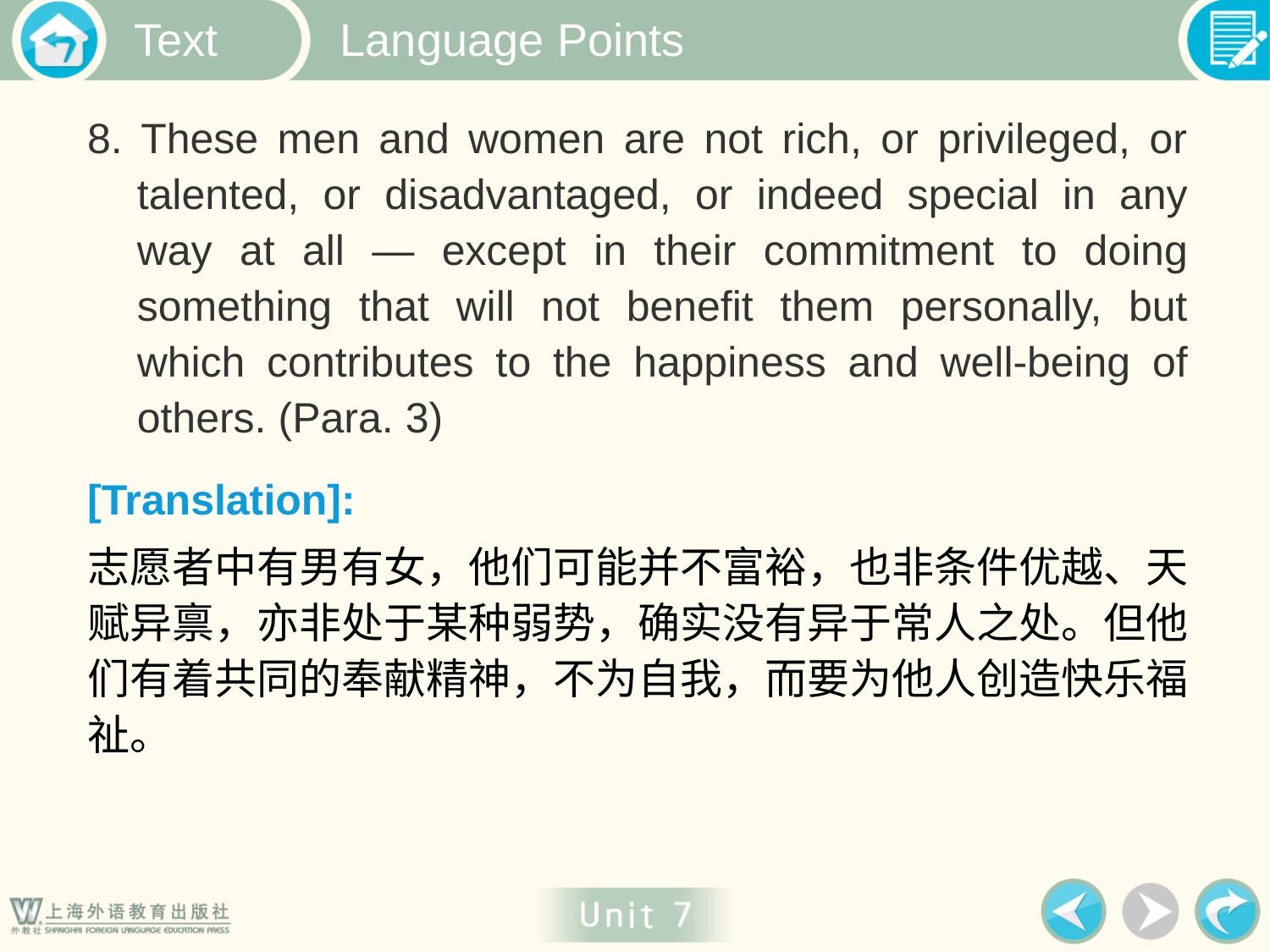

Language Points

8. These men and women are not rich, or privileged, or talented, or disadvantaged, or indeed special in any way at all — except in their commitment to doing something that will not benefit them personally, but which contributes to the happiness and well-being of others. (Para. 3)
[Translation]:
志愿者中有男有女，他们可能并不富裕，也非条件优越、天赋异禀，亦非处于某种弱势，确实没有异于常人之处。但他们有着共同的奉献精神，不为自我，而要为他人创造快乐福祉。